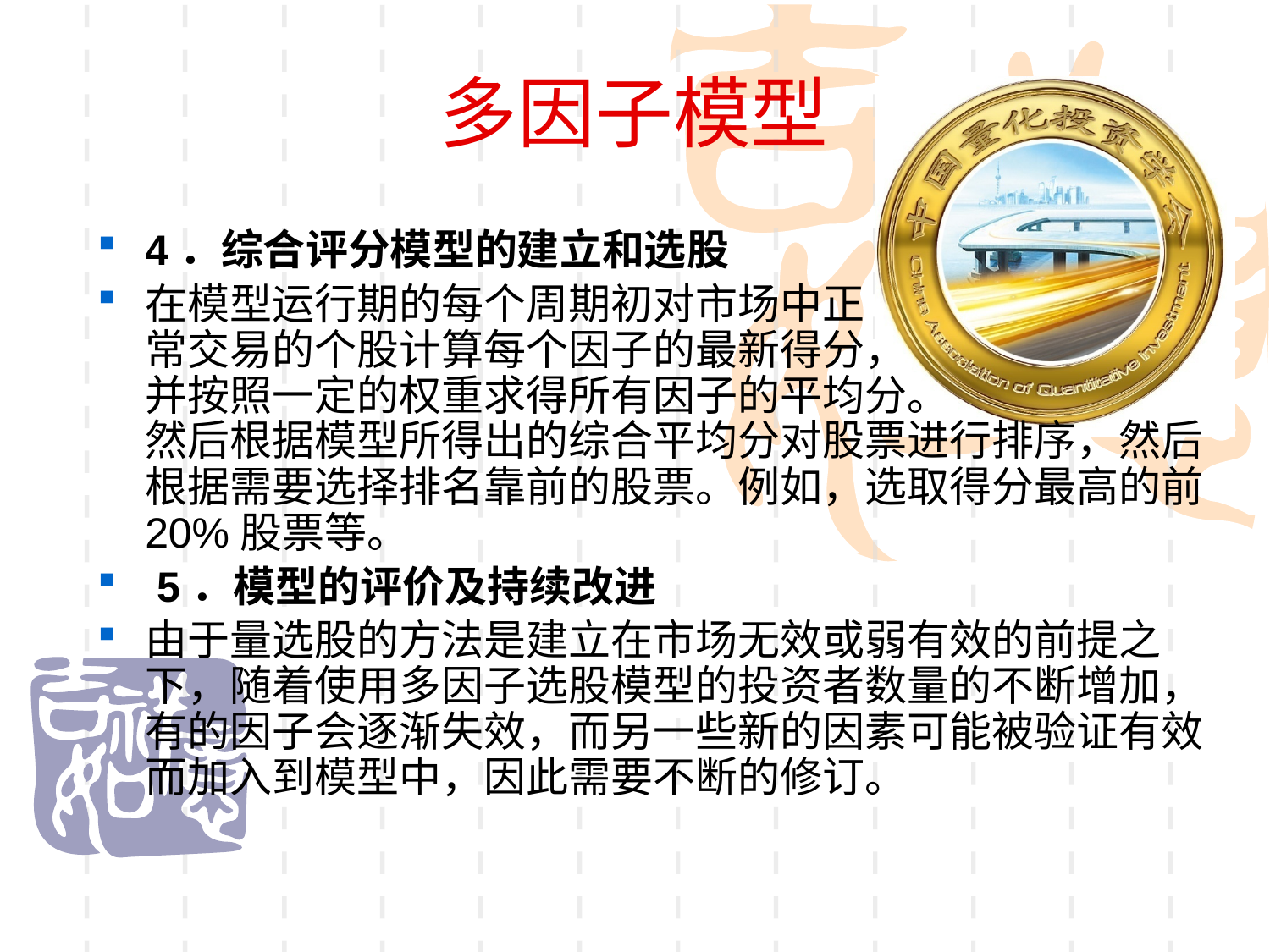

多因子模型
4．综合评分模型的建立和选股
在模型运行期的每个周期初对市场中正
常交易的个股计算每个因子的最新得分，
并按照一定的权重求得所有因子的平均分。
然后根据模型所得出的综合平均分对股票进行排序，然后根据需要选择排名靠前的股票。例如，选取得分最高的前20%股票等。
 5．模型的评价及持续改进
由于量选股的方法是建立在市场无效或弱有效的前提之下，随着使用多因子选股模型的投资者数量的不断增加，有的因子会逐渐失效，而另一些新的因素可能被验证有效而加入到模型中，因此需要不断的修订。